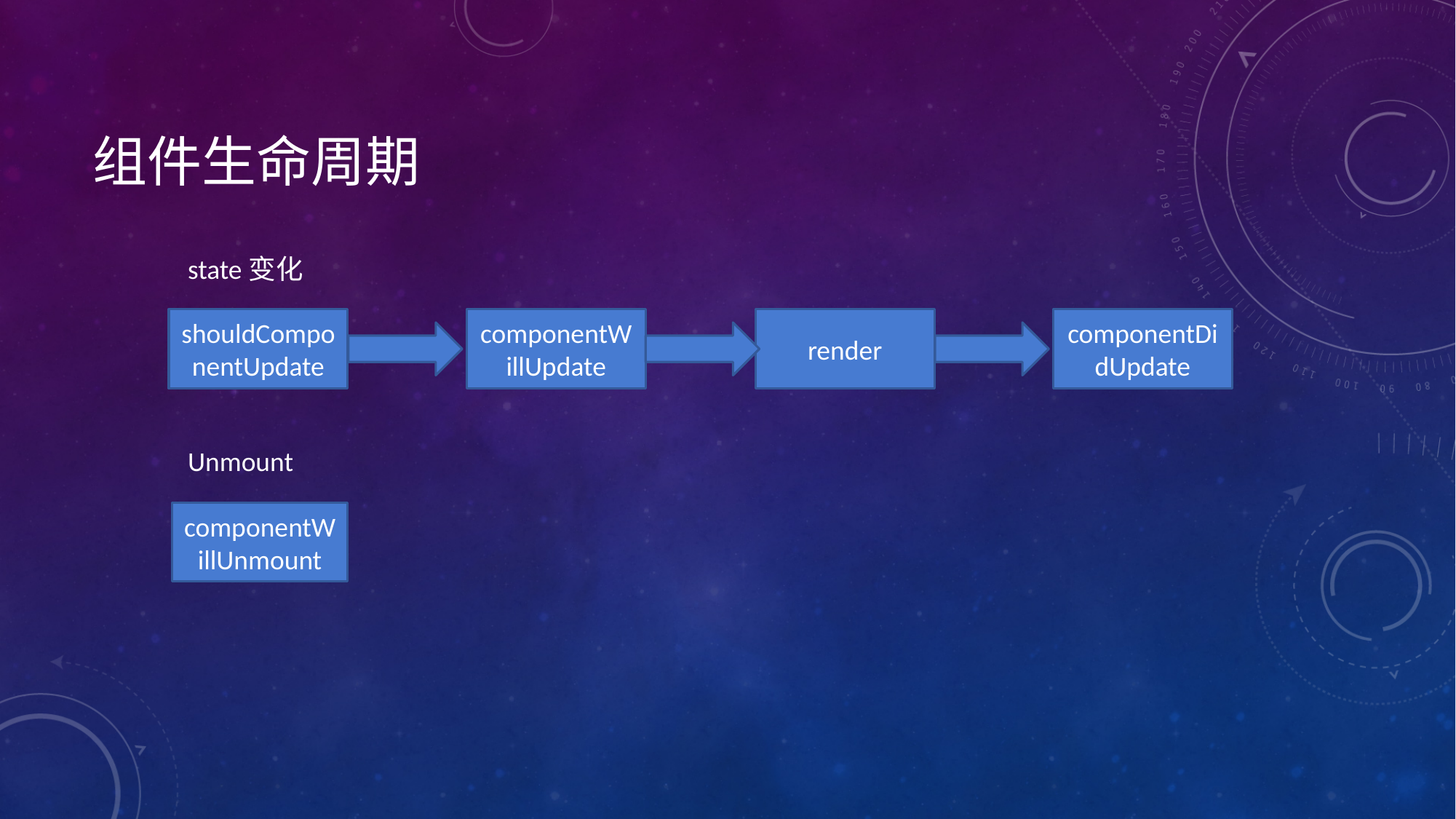

# 组件生命周期
	state变化

	Unmount

componentDidUpdate
render
shouldComponentUpdate
componentWillUpdate

componentWillUnmount